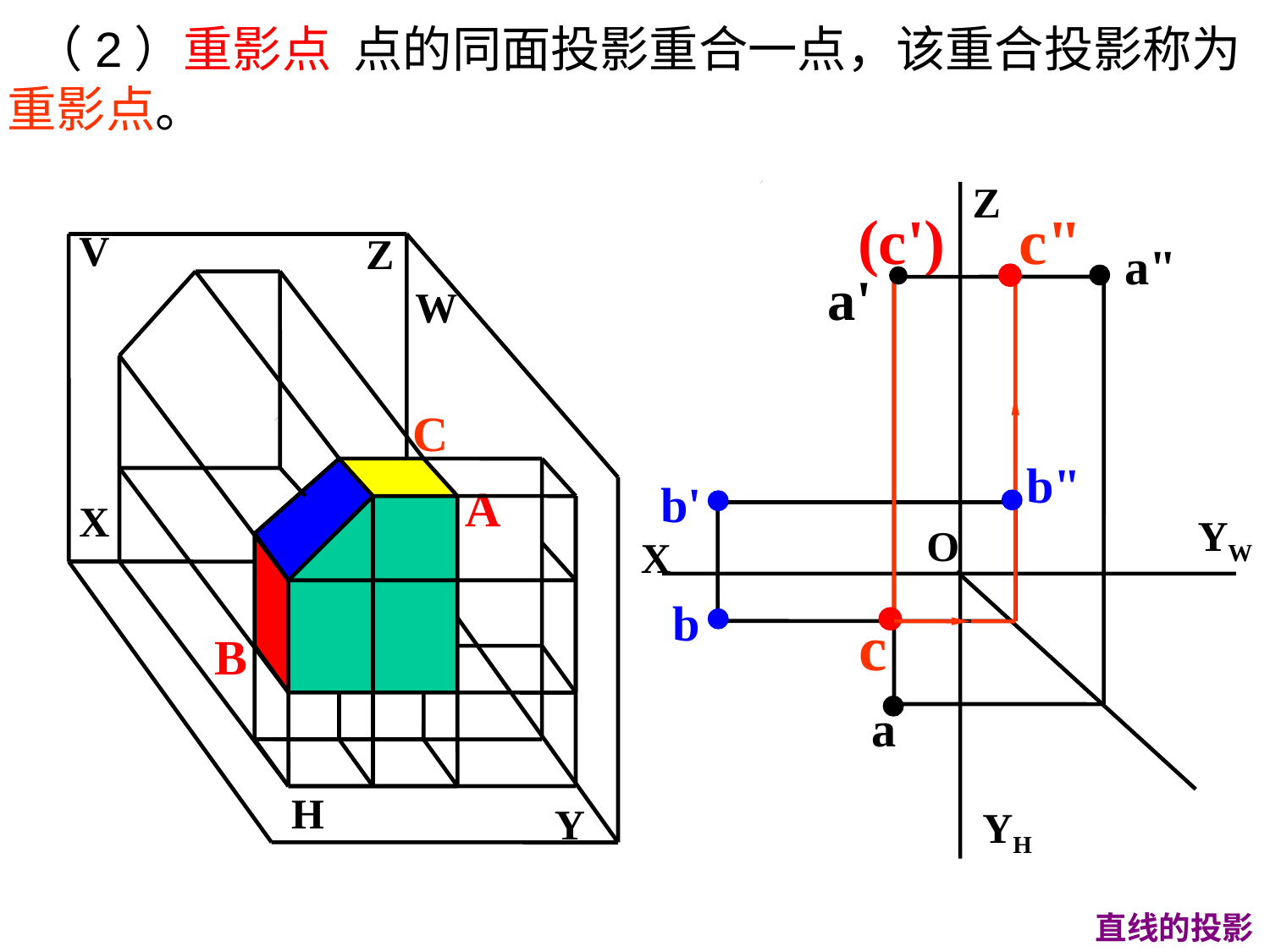

（2）重影点  点的同面投影重合一点，该重合投影称为重影点。
Z

(c')
c"
•

V

W
X
H
Z
Y
a"
•
•

a'

C

b"
•
•
b'
A
B

YW
O
X
•
c

•
b

•
a

YH
直线的投影